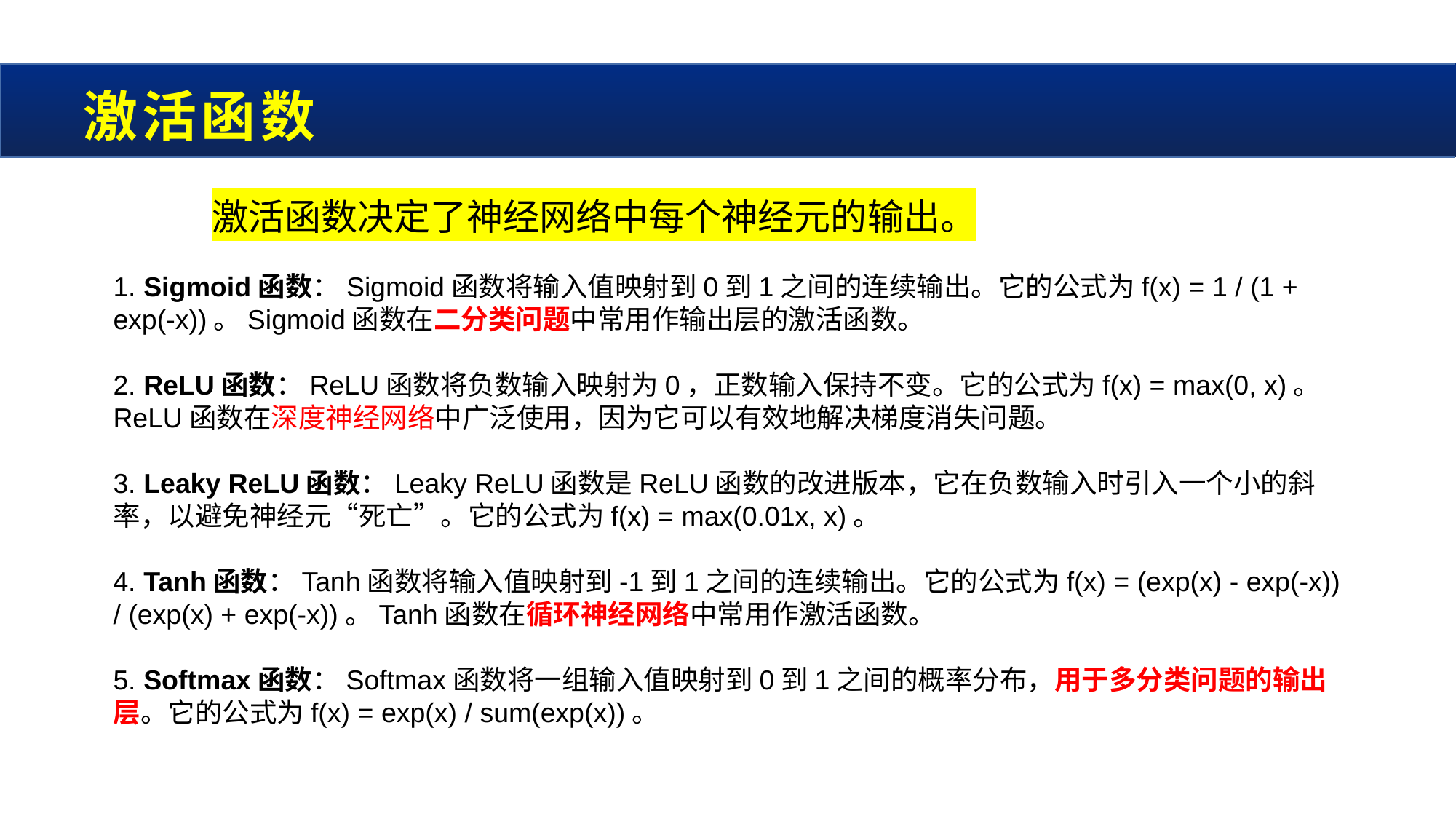

# 激活函数
激活函数决定了神经网络中每个神经元的输出。
1. Sigmoid函数：Sigmoid函数将输入值映射到0到1之间的连续输出。它的公式为f(x) = 1 / (1 + exp(-x))。Sigmoid函数在二分类问题中常用作输出层的激活函数。

2. ReLU函数：ReLU函数将负数输入映射为0，正数输入保持不变。它的公式为f(x) = max(0, x)。ReLU函数在深度神经网络中广泛使用，因为它可以有效地解决梯度消失问题。

3. Leaky ReLU函数：Leaky ReLU函数是ReLU函数的改进版本，它在负数输入时引入一个小的斜率，以避免神经元“死亡”。它的公式为f(x) = max(0.01x, x)。

4. Tanh函数：Tanh函数将输入值映射到-1到1之间的连续输出。它的公式为f(x) = (exp(x) - exp(-x)) / (exp(x) + exp(-x))。Tanh函数在循环神经网络中常用作激活函数。

5. Softmax函数：Softmax函数将一组输入值映射到0到1之间的概率分布，用于多分类问题的输出层。它的公式为f(x) = exp(x) / sum(exp(x))。